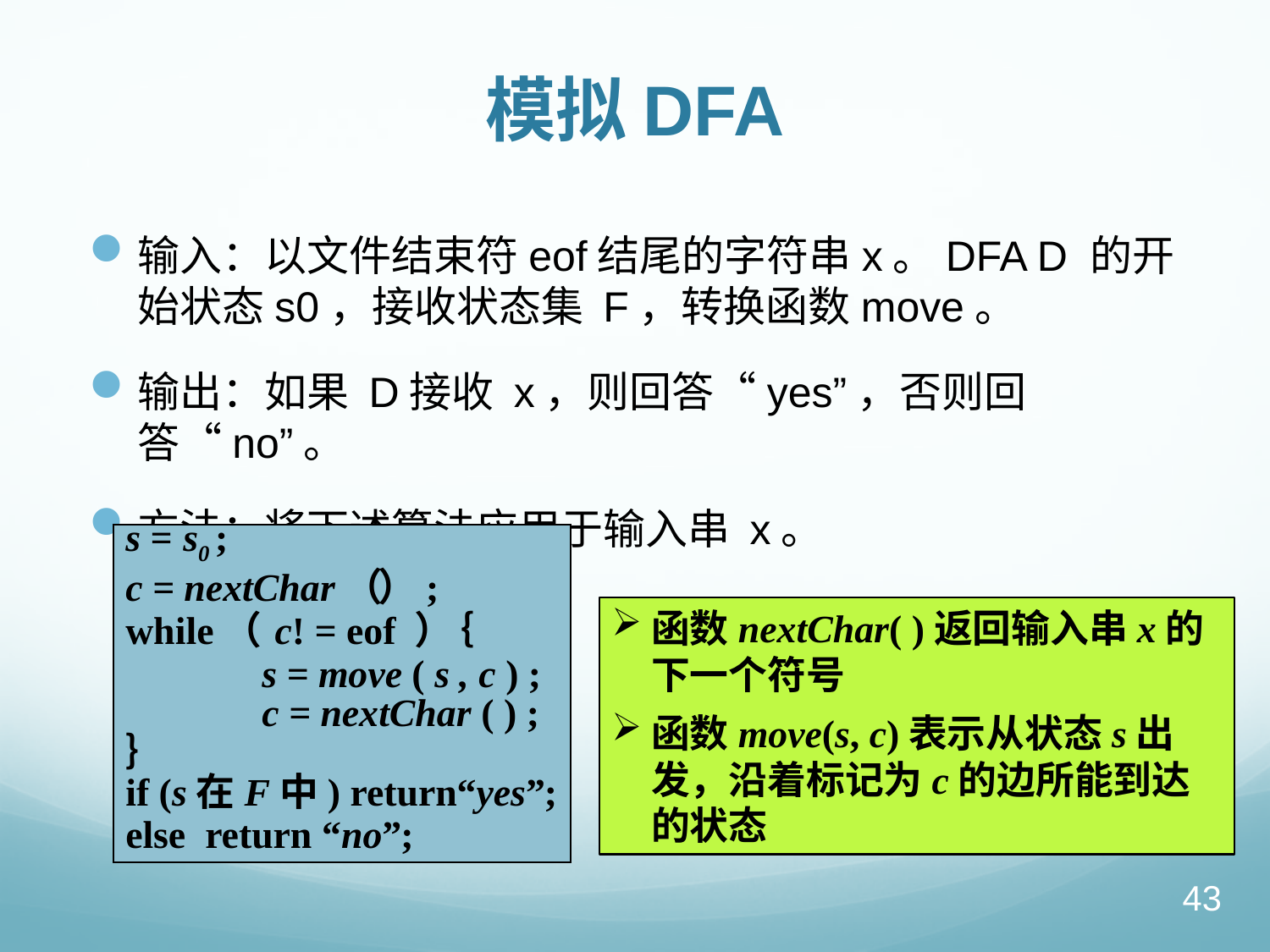

# 模拟DFA
输入：以文件结束符eof结尾的字符串x。DFA D 的开始状态s0，接收状态集 F，转换函数move。
输出：如果 D接收 x，则回答“yes”，否则回答“no”。
方法：将下述算法应用于输入串 x。
s = s0 ;
c = nextChar（）;
while（ c! = eof ）｛
              s = move ( s , c ) ;
              c = nextChar ( ) ;
｝
if (s在F中) return“yes” ;
else  return “no” ;
函数nextChar( )返回输入串x的下一个符号
函数move(s, c)表示从状态s出发，沿着标记为c的边所能到达的状态
43